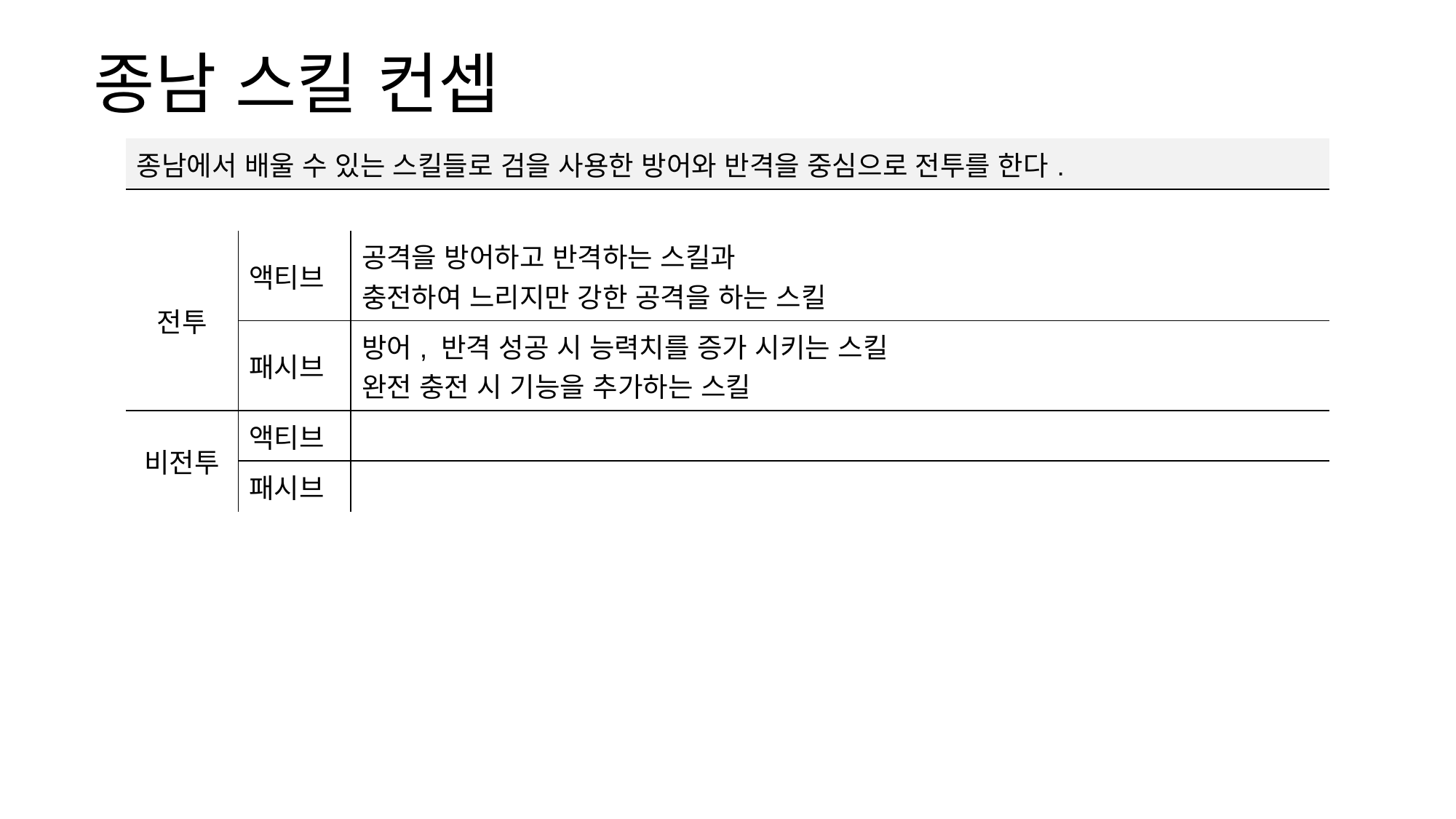

종남 스킬 컨셉
| 종남에서 배울 수 있는 스킬들로 검을 사용한 방어와 반격을 중심으로 전투를 한다. |  |  |
| --- | --- | --- |
|  |  |  |
| 전투 | 액티브 | 공격을 방어하고 반격하는 스킬과 충전하여 느리지만 강한 공격을 하는 스킬 |
|  | 패시브 | 방어, 반격 성공 시 능력치를 증가 시키는 스킬 완전 충전 시 기능을 추가하는 스킬 |
| 비전투 | 액티브 |  |
|  | 패시브 |  |